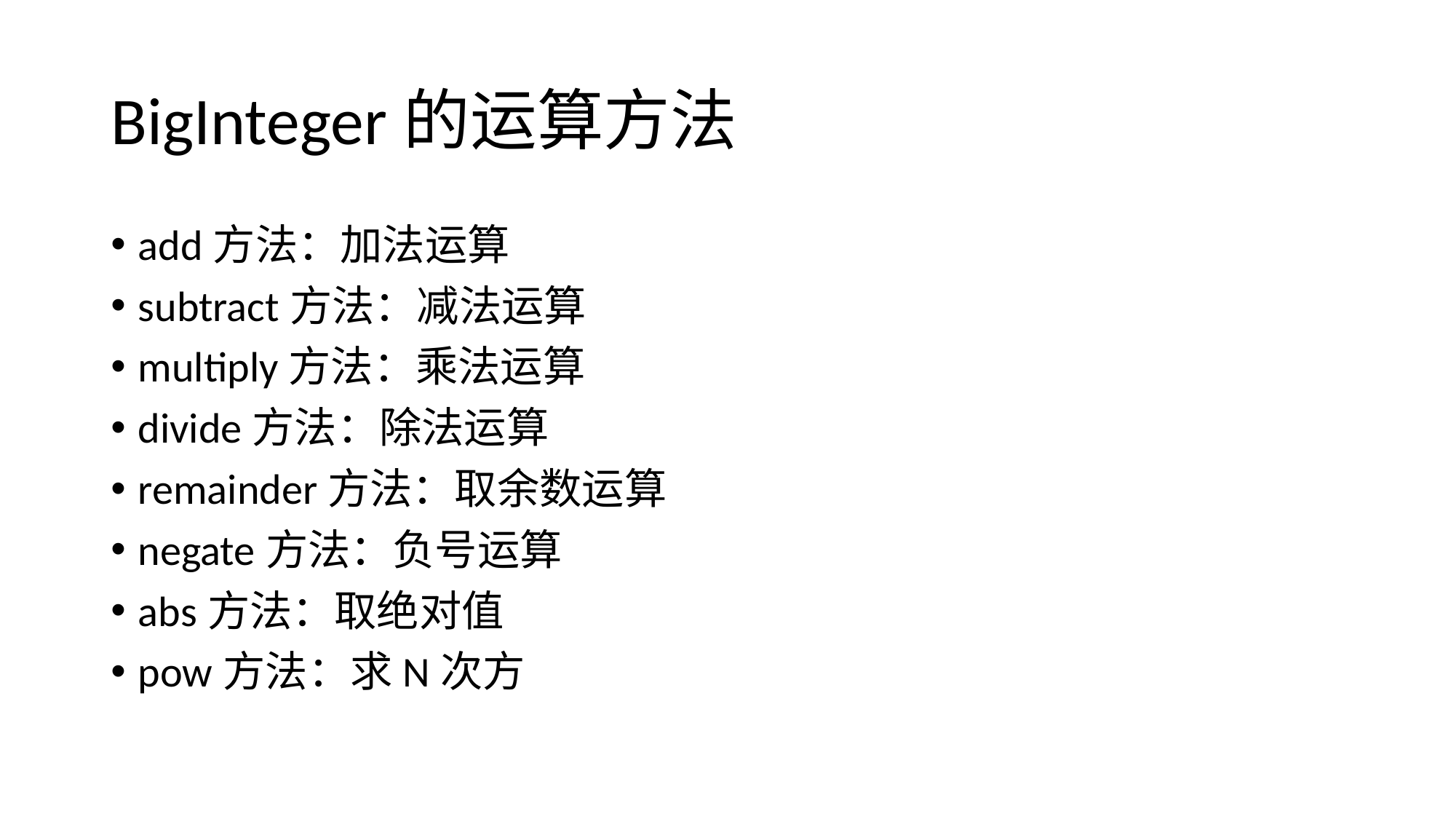

# BigInteger的运算方法
add方法：加法运算
subtract方法：减法运算
multiply方法：乘法运算
divide方法：除法运算
remainder方法：取余数运算
negate方法：负号运算
abs方法：取绝对值
pow方法：求N次方